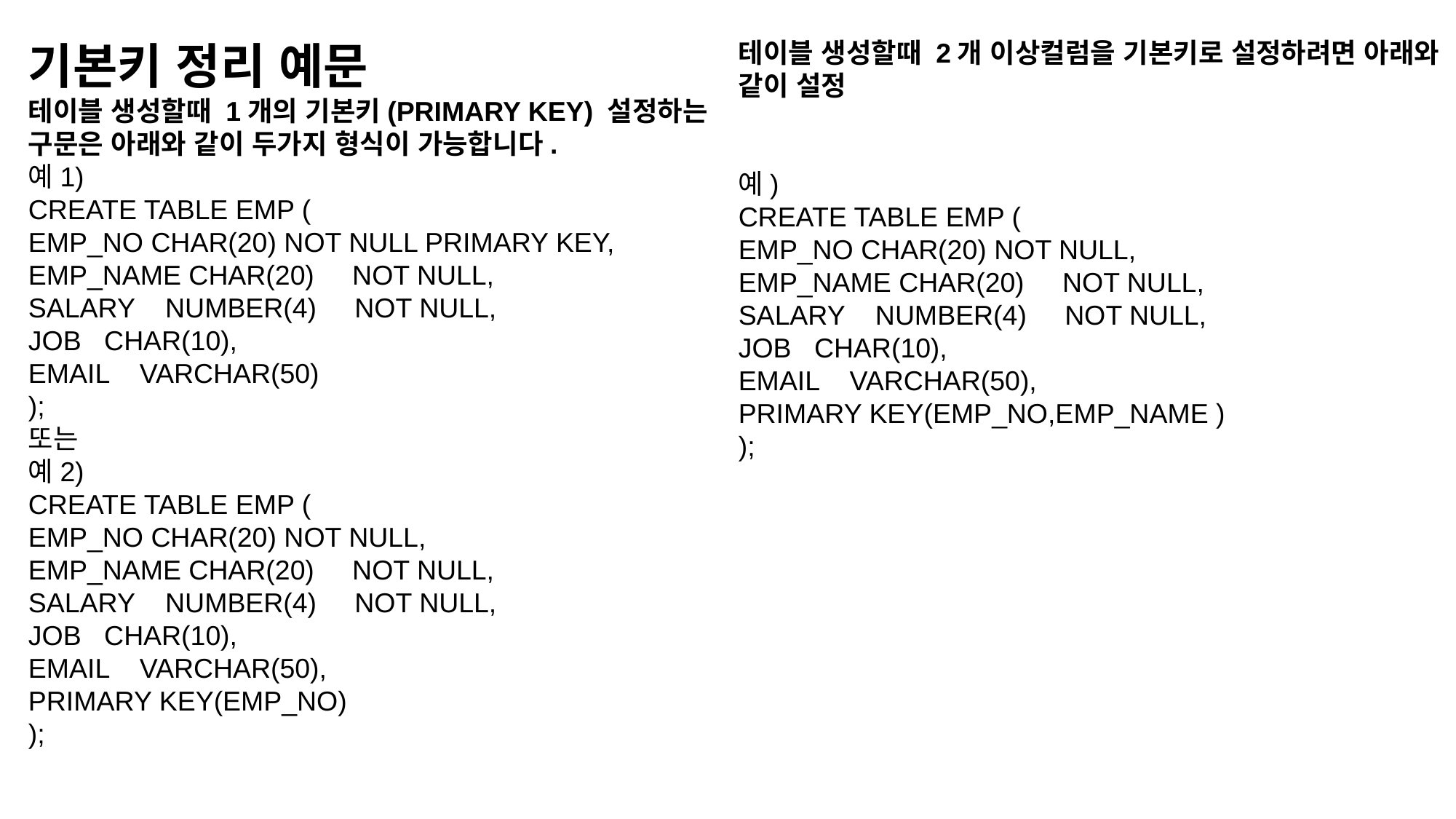

기본키 정리 예문
테이블 생성할때 1개의 기본키(PRIMARY KEY) 설정하는 구문은 아래와 같이 두가지 형식이 가능합니다.
예1)
CREATE TABLE EMP (
EMP_NO CHAR(20) NOT NULL PRIMARY KEY,
EMP_NAME CHAR(20)     NOT NULL,
SALARY    NUMBER(4)     NOT NULL,
JOB   CHAR(10),
EMAIL    VARCHAR(50)
);
또는
예2)
CREATE TABLE EMP (
EMP_NO CHAR(20) NOT NULL,
EMP_NAME CHAR(20)     NOT NULL,
SALARY    NUMBER(4)     NOT NULL,
JOB   CHAR(10),
EMAIL    VARCHAR(50),
PRIMARY KEY(EMP_NO)
);
테이블 생성할때 2개 이상컬럼을 기본키로 설정하려면 아래와 같이 설정

예)
CREATE TABLE EMP (
EMP_NO CHAR(20) NOT NULL,
EMP_NAME CHAR(20)     NOT NULL,
SALARY    NUMBER(4)     NOT NULL,
JOB   CHAR(10),
EMAIL    VARCHAR(50),
PRIMARY KEY(EMP_NO,EMP_NAME )
);